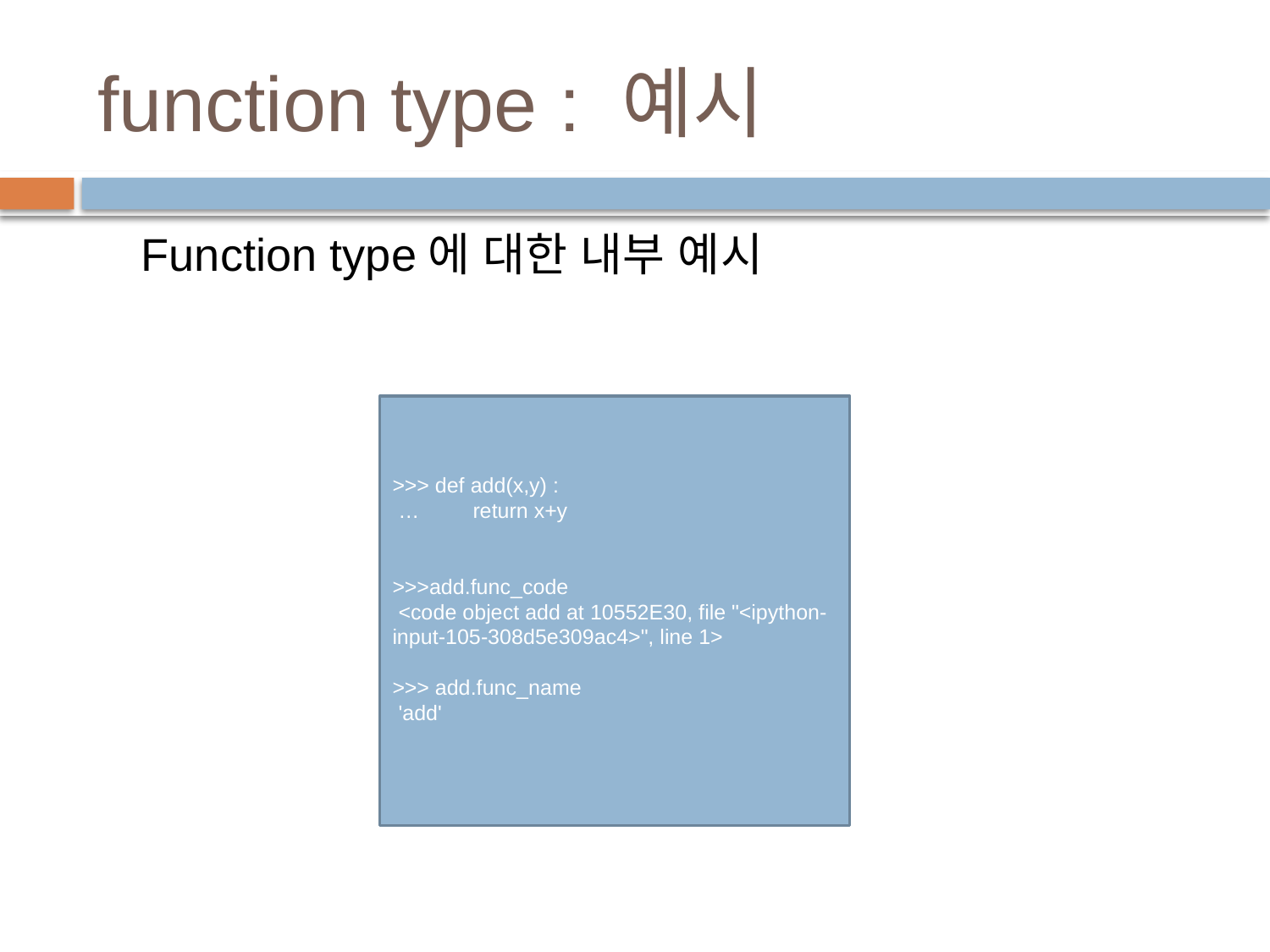

# function type : 예시
Function type에 대한 내부 예시
>>> def add(x,y) :
 …         return x+y

>>>add.func_code
 <code object add at 10552E30, file "<ipython-input-105-308d5e309ac4>", line 1>

>>> add.func_name
 'add'